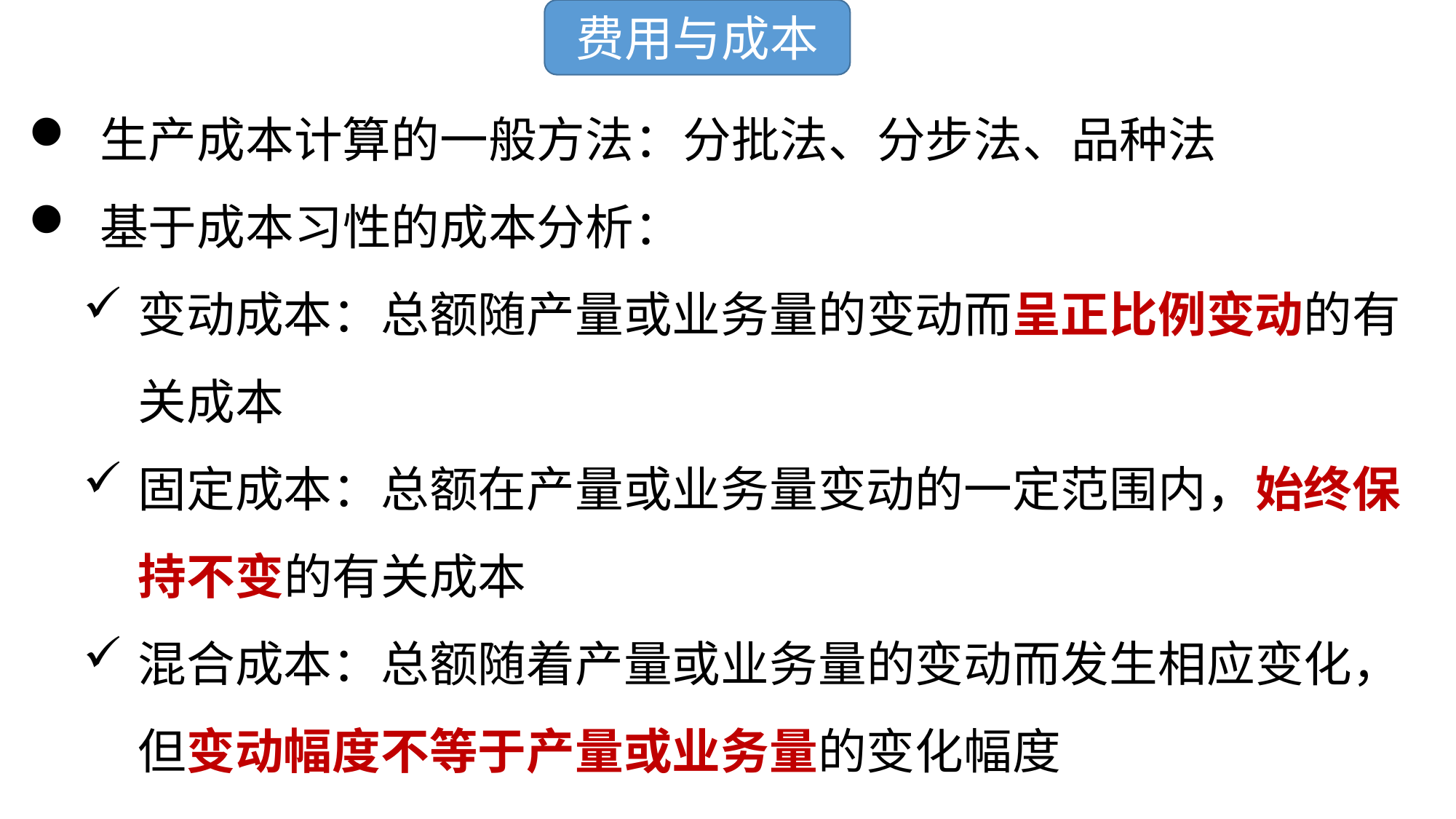

费用与成本
 生产成本计算的一般方法：分批法、分步法、品种法
 基于成本习性的成本分析：
变动成本：总额随产量或业务量的变动而呈正比例变动的有关成本
固定成本：总额在产量或业务量变动的一定范围内，始终保持不变的有关成本
混合成本：总额随着产量或业务量的变动而发生相应变化，但变动幅度不等于产量或业务量的变化幅度